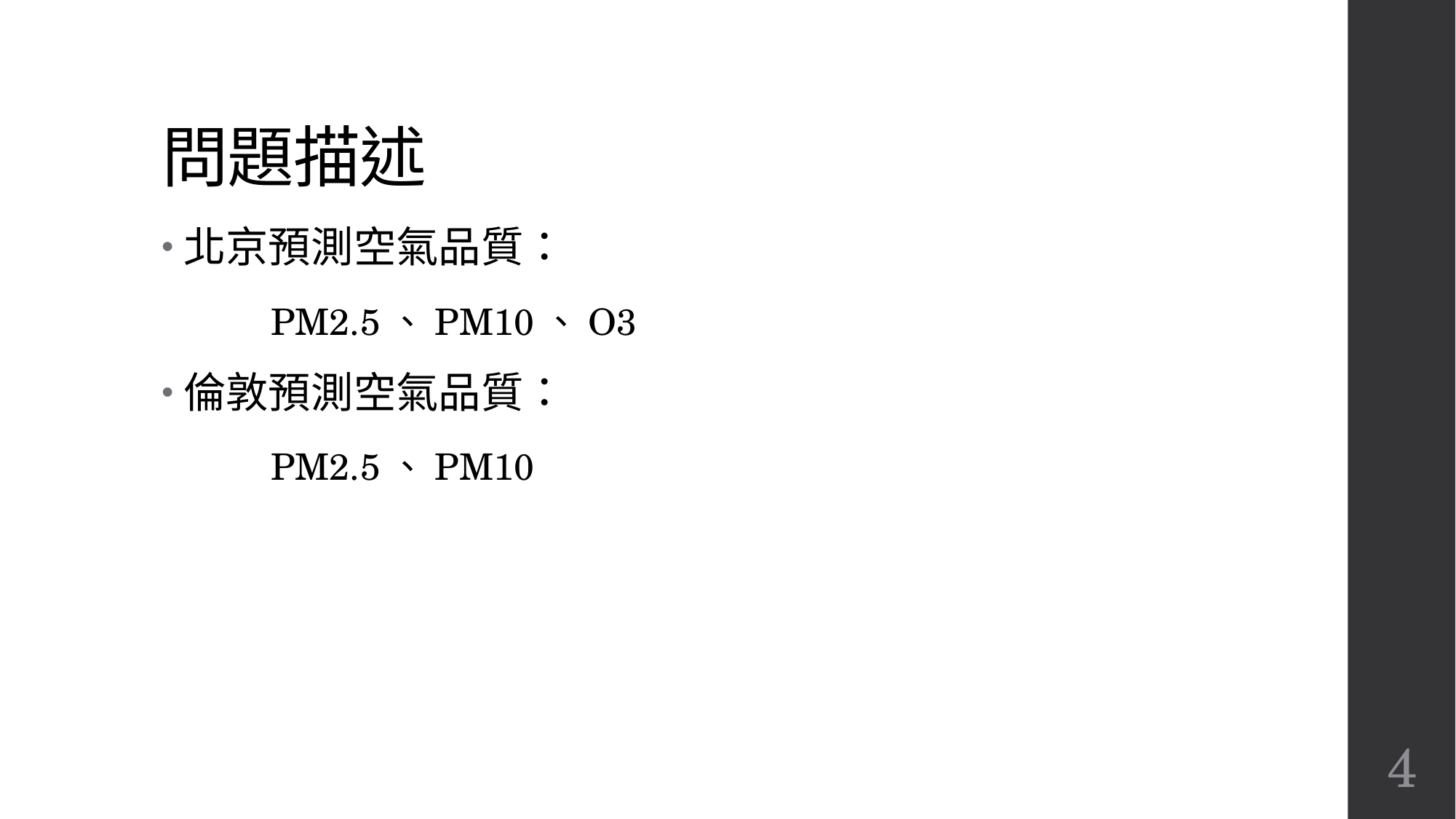

# 問題描述
北京預測空氣品質：
	PM2.5、PM10、O3
倫敦預測空氣品質：
	PM2.5、PM10
4